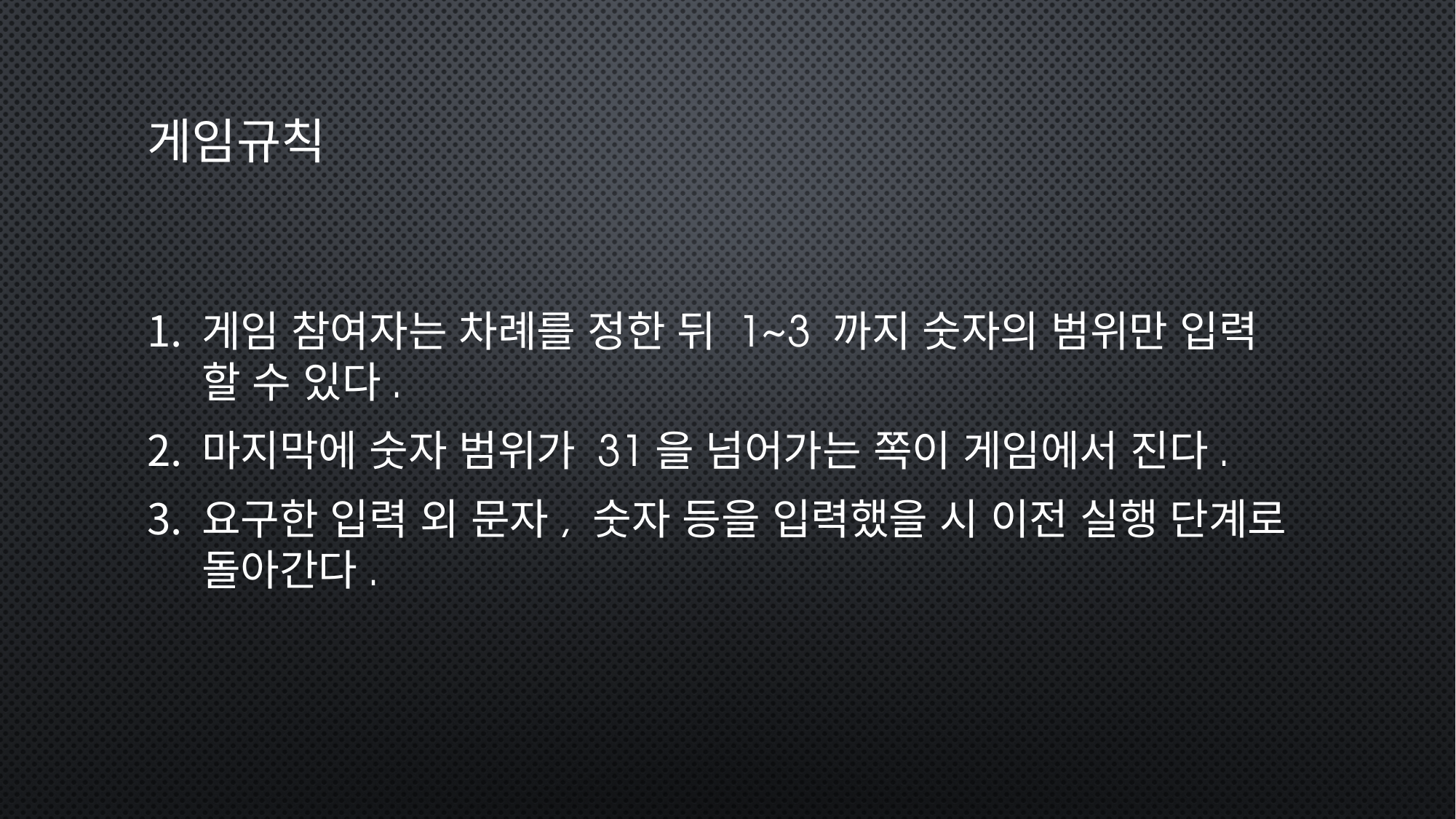

# 게임규칙
게임 참여자는 차례를 정한 뒤 1~3 까지 숫자의 범위만 입력 할 수 있다.
마지막에 숫자 범위가 31을 넘어가는 쪽이 게임에서 진다.
요구한 입력 외 문자, 숫자 등을 입력했을 시 이전 실행 단계로 돌아간다.